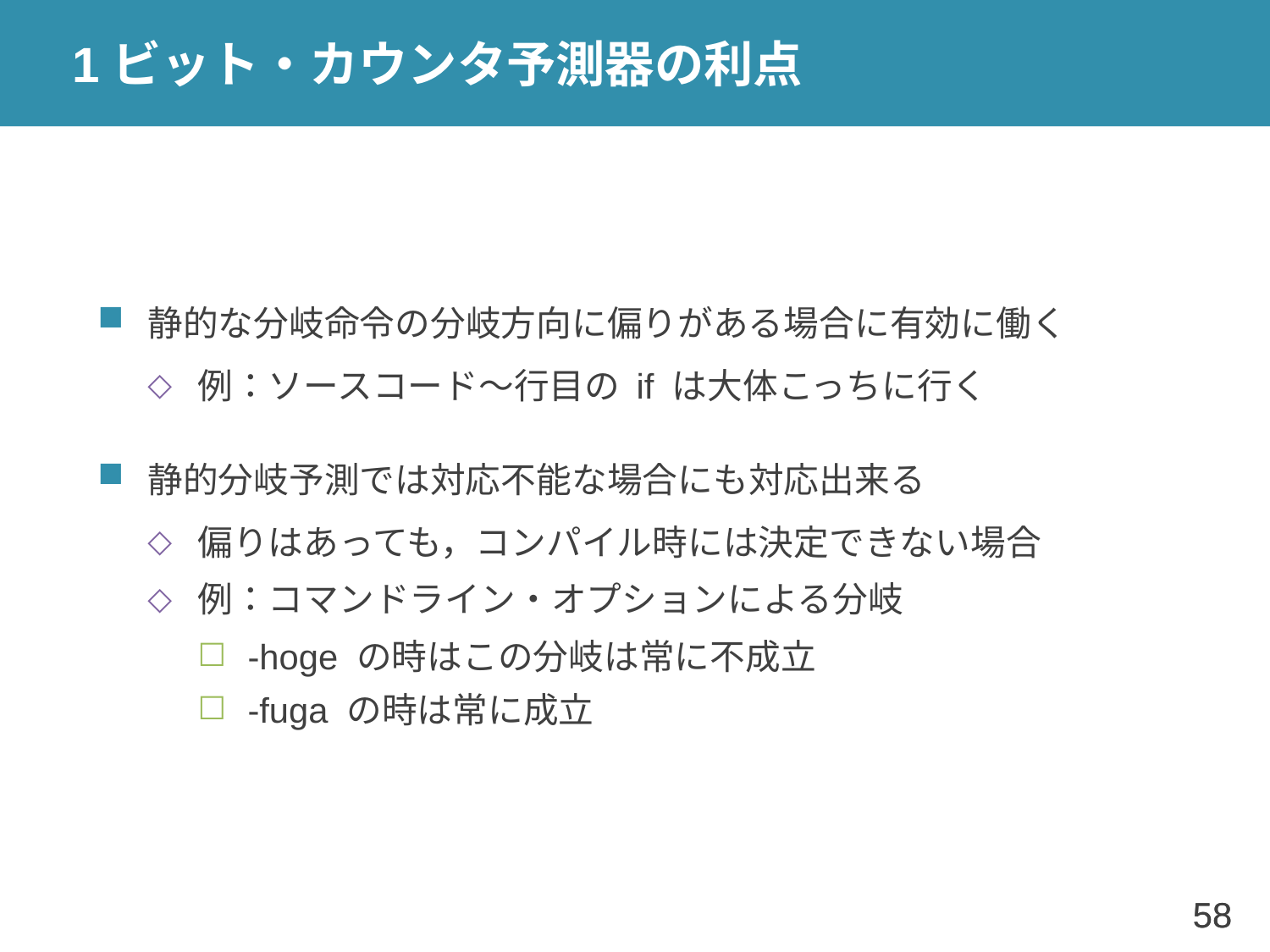

# 1ビット・カウンタ予測器の利点
静的な分岐命令の分岐方向に偏りがある場合に有効に働く
例：ソースコード～行目の if は大体こっちに行く
静的分岐予測では対応不能な場合にも対応出来る
偏りはあっても，コンパイル時には決定できない場合
例：コマンドライン・オプションによる分岐
-hoge の時はこの分岐は常に不成立
-fuga の時は常に成立